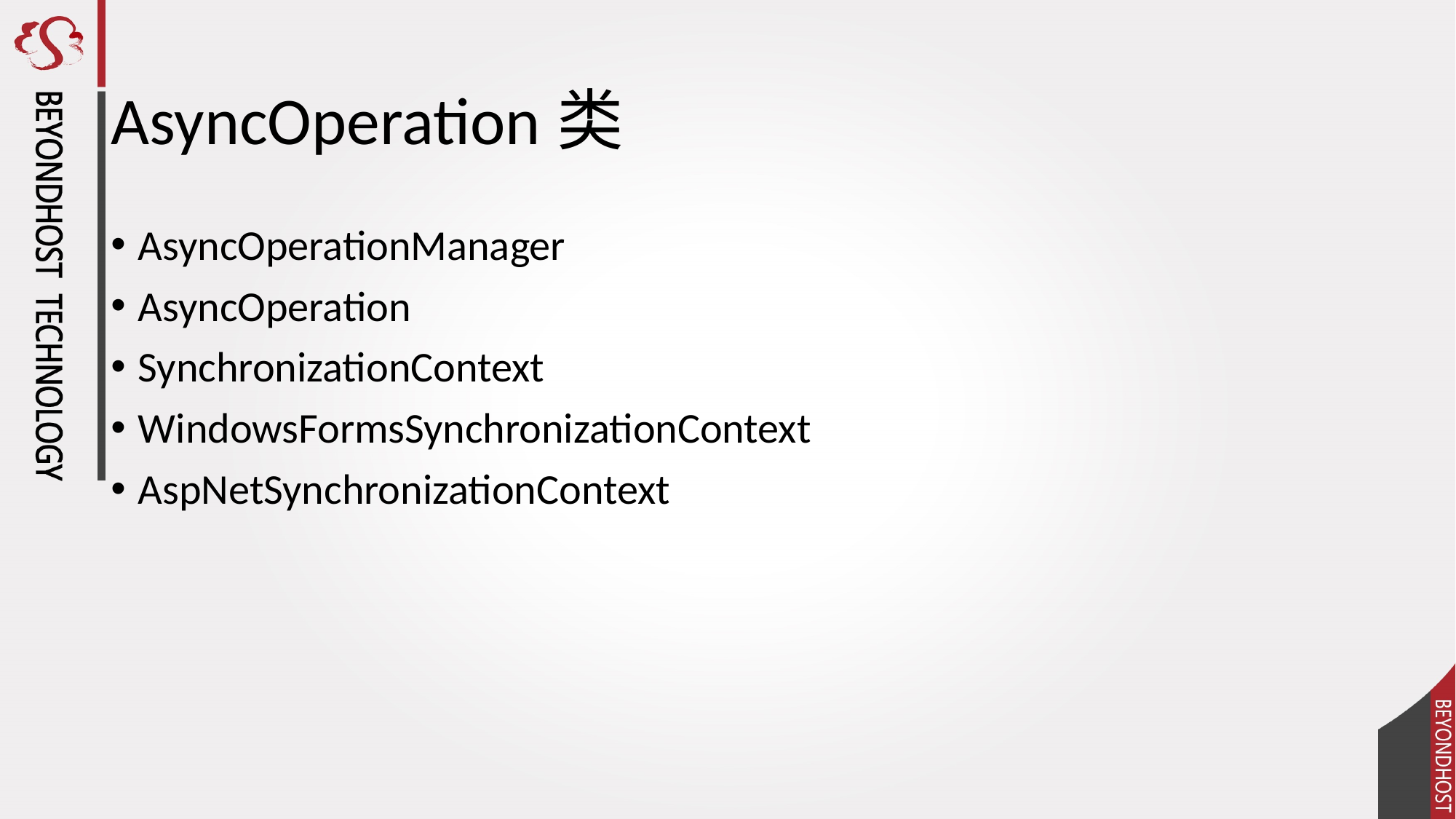

# AsyncOperation类
AsyncOperationManager
AsyncOperation
SynchronizationContext
WindowsFormsSynchronizationContext
AspNetSynchronizationContext